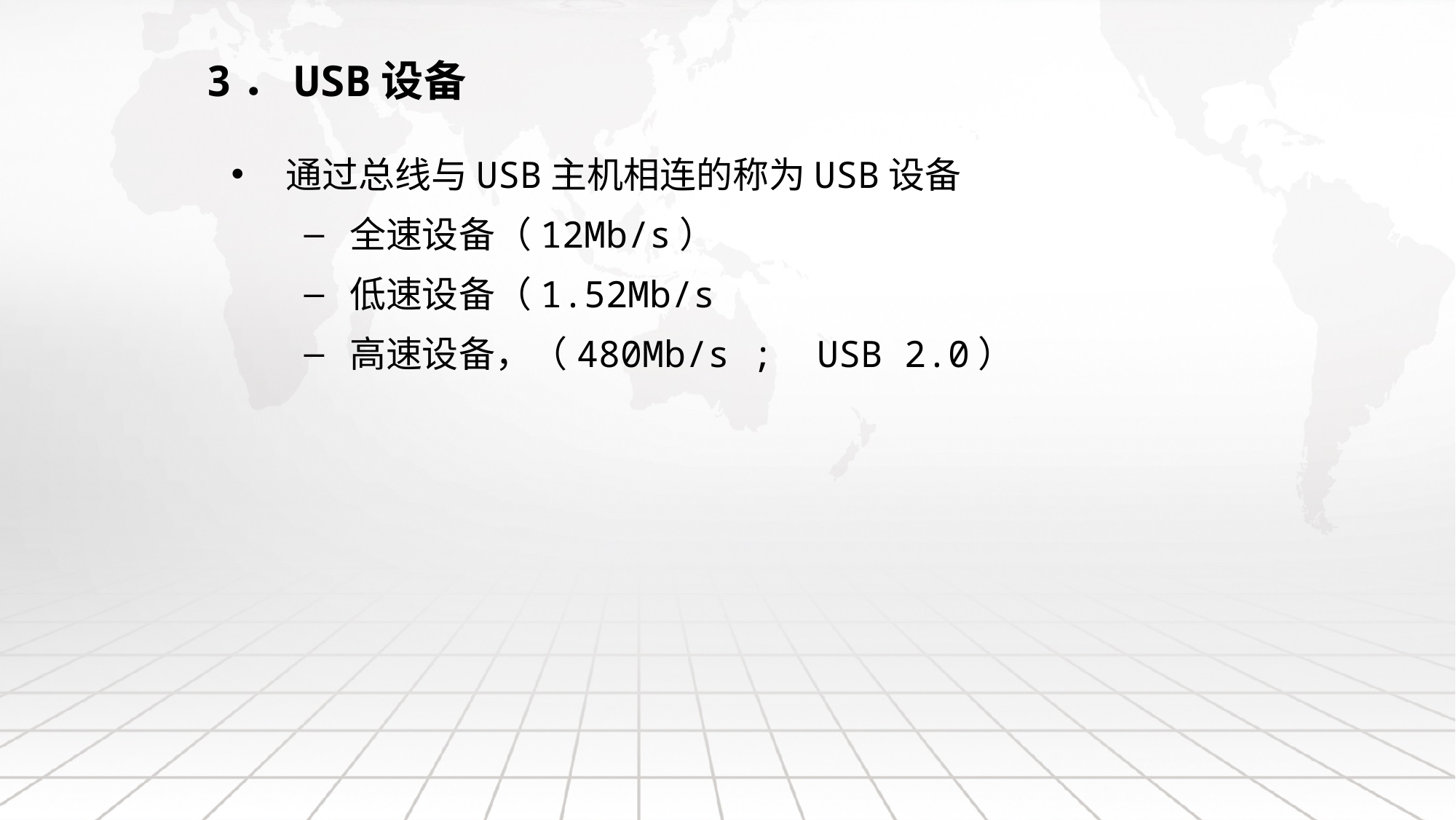

# 3．USB设备
通过总线与USB主机相连的称为USB设备
全速设备（12Mb/s）
低速设备（1.52Mb/s
高速设备，（480Mb/s ;  USB 2.0）